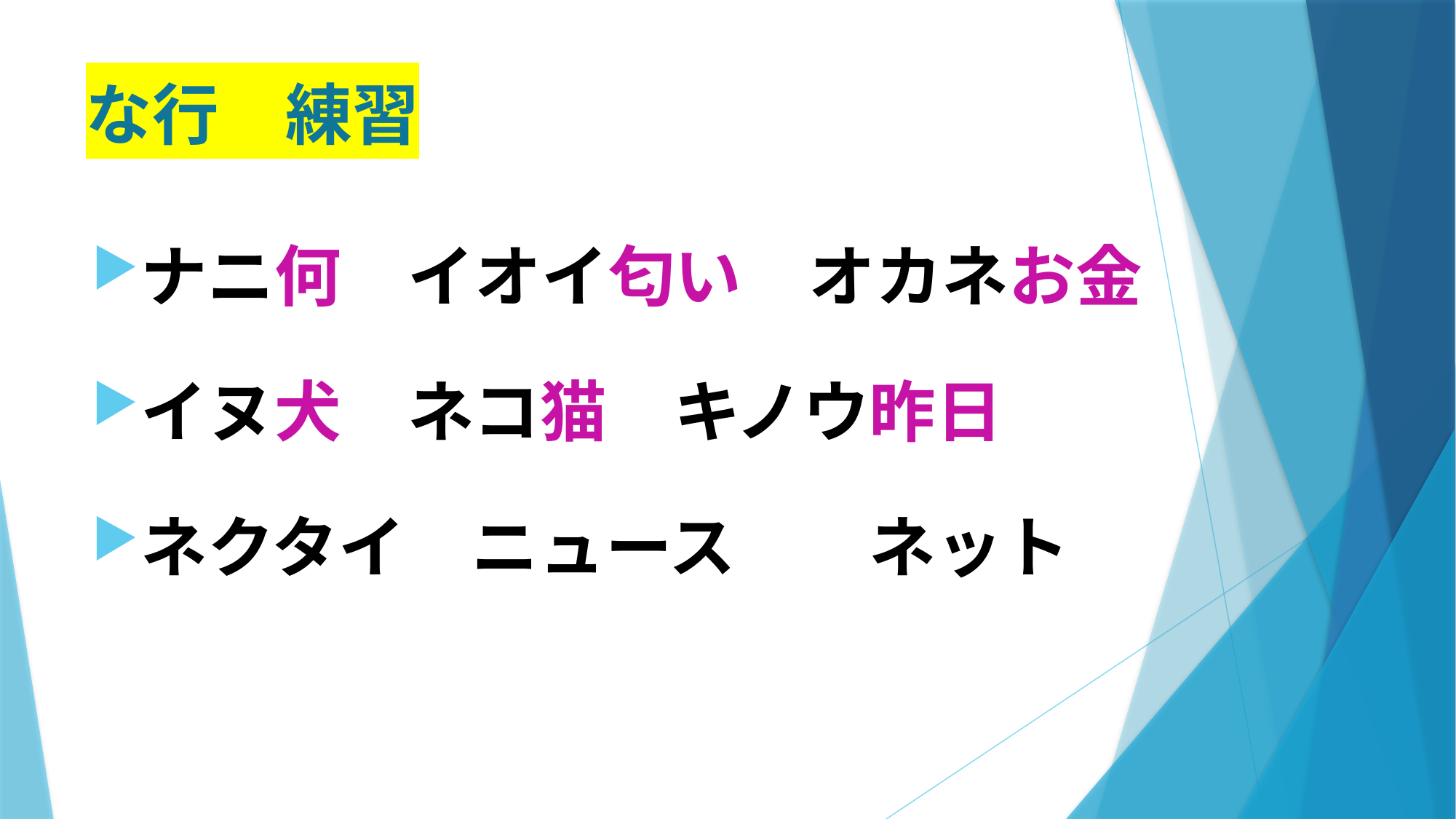

# な行　練習
ナニ何　イオイ匂い　オカネお金
イヌ犬　ネコ猫　キノウ昨日
ネクタイ　ニュース　　ネット